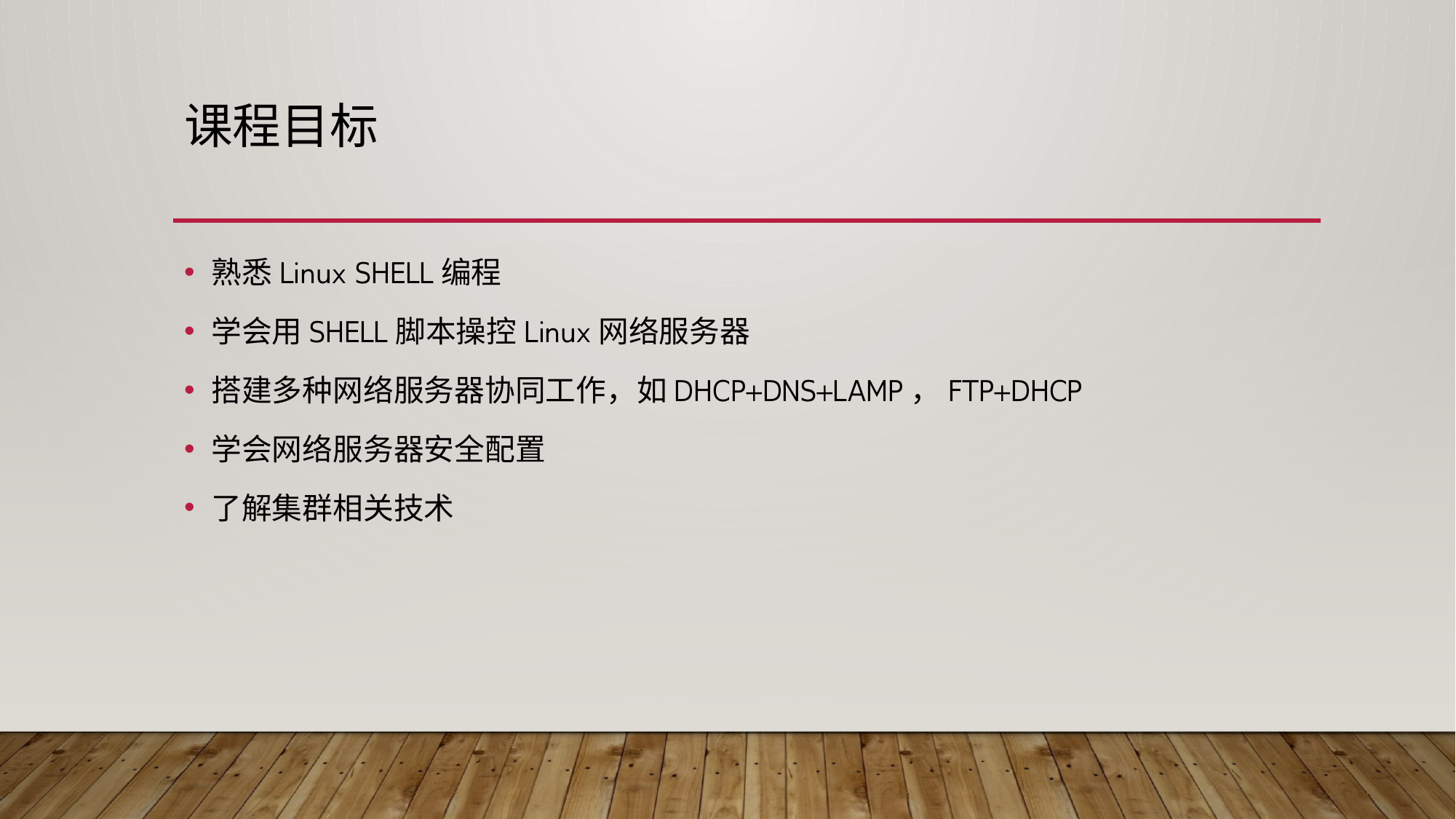

# 课程目标
熟悉Linux SHELL编程
学会用SHELL脚本操控Linux网络服务器
搭建多种网络服务器协同工作，如DHCP+DNS+LAMP，FTP+DHCP
学会网络服务器安全配置
了解集群相关技术